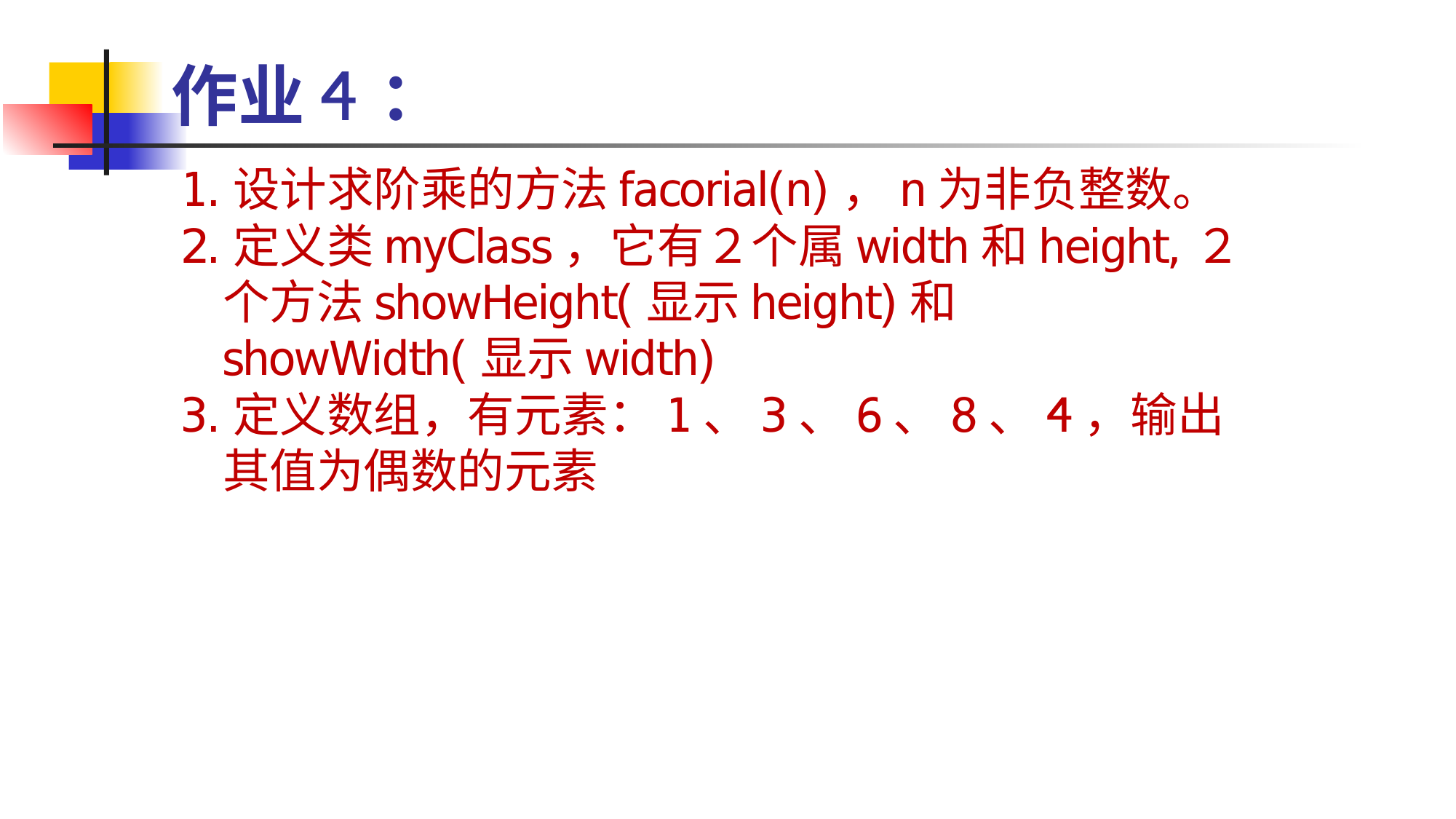

作业4：
1.设计求阶乘的方法facorial(n)，n为非负整数。
2.定义类myClass，它有２个属width和height,２个方法showHeight(显示height)和showWidth(显示width)
3.定义数组，有元素：1、3、6、8、4，输出其值为偶数的元素

49